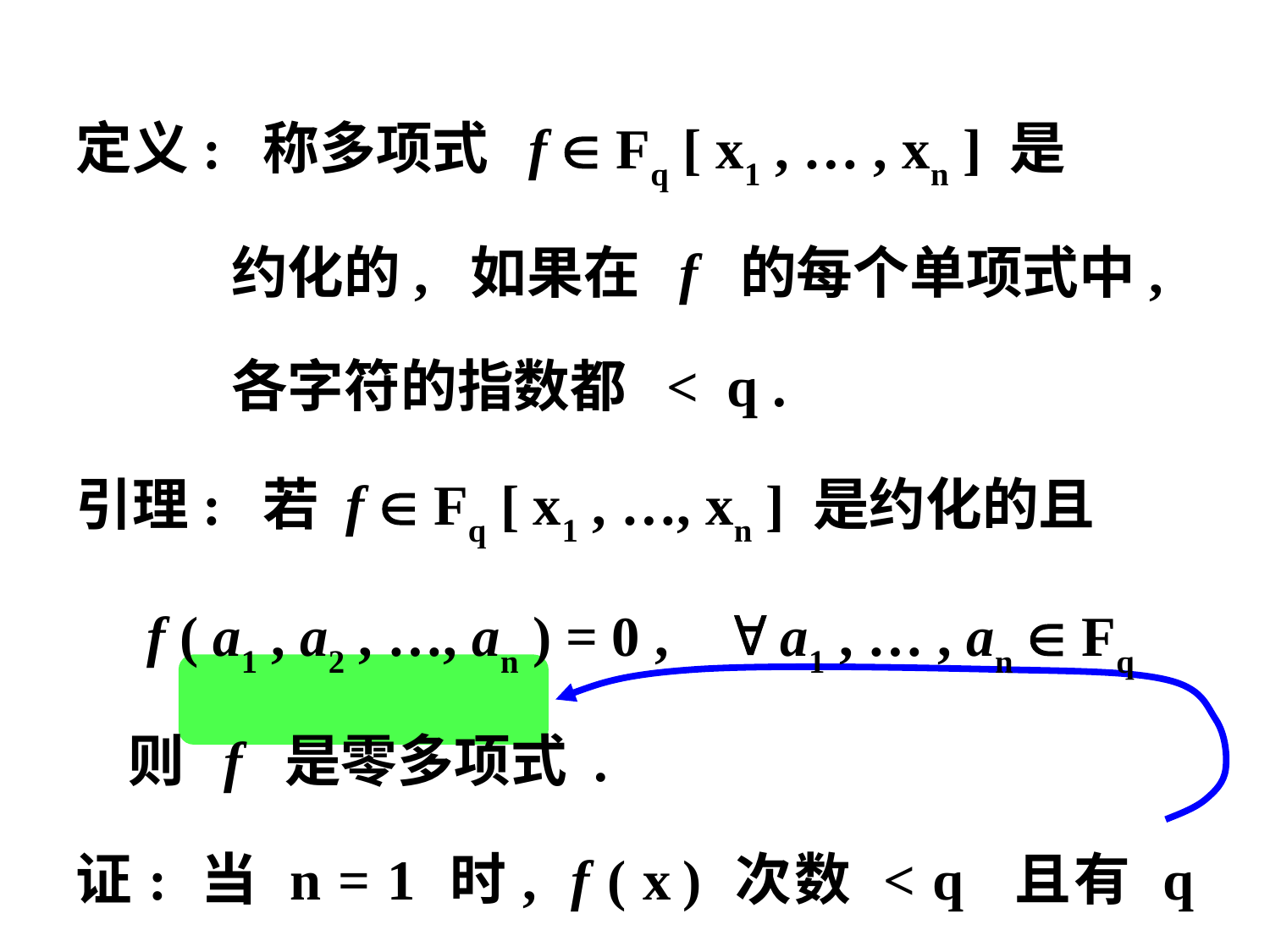

定义:  称多项式  f ∈ Fq [ x1 , … , xn ] 是
           约化的,  如果在  f  的每个单项式中,
           各字符的指数都  <  q .
引理:  若 f ∈ Fq [ x1 , …, xn ] 是约化的且
     f ( a1 , a2 , …, an ) = 0 ,    ∀ a1 , … , an ∈ Fq
   则  f  是零多项式 .
证: 当 n = 1 时,  f ( x ) 次数 < q  且有 q 个根